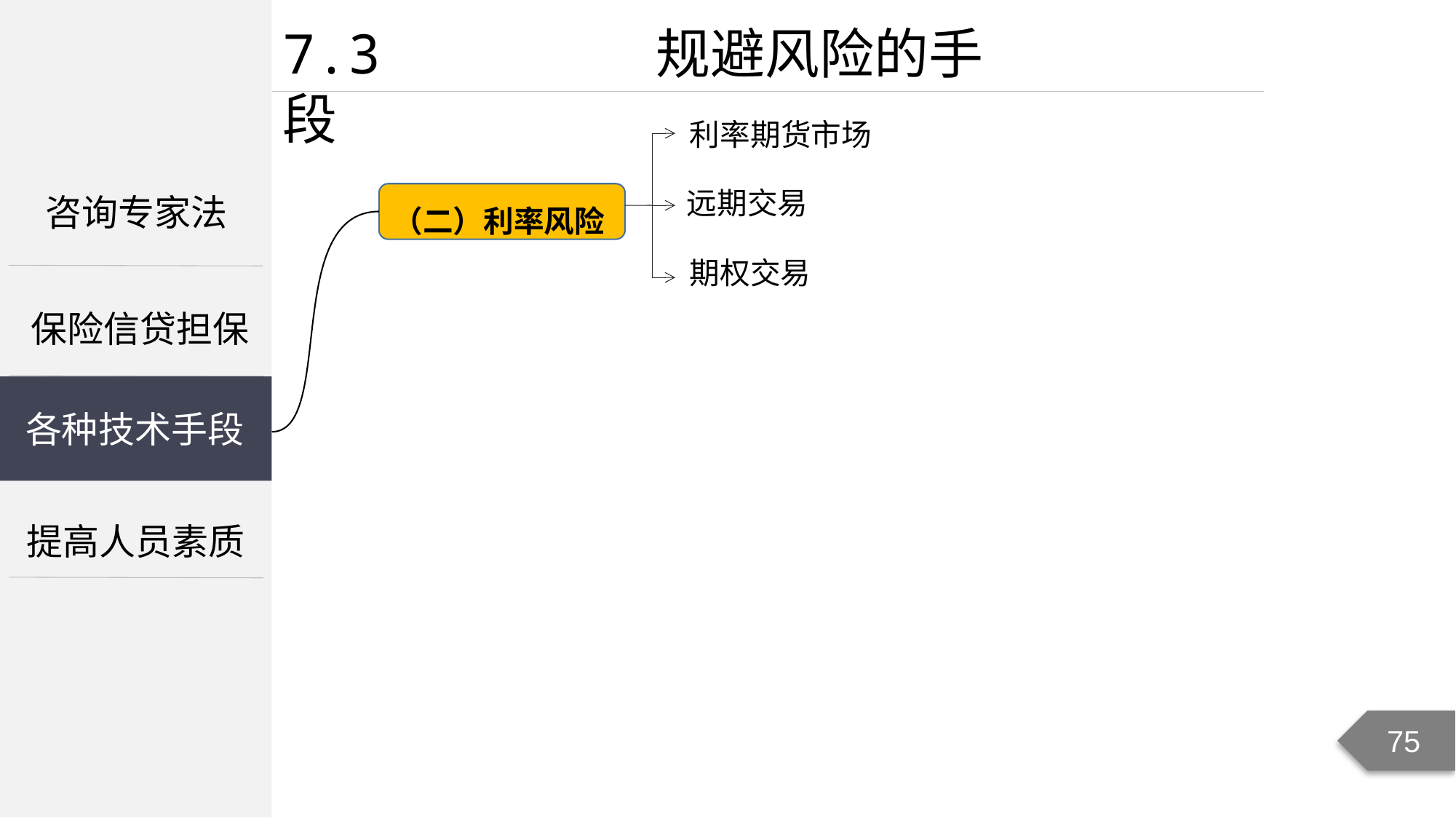

7.3        规避风险的手段
利率期货市场

咨询专家法
远期交易
（二）利率风险
期权交易
保险信贷担保
各种技术手段

提高人员素质
75